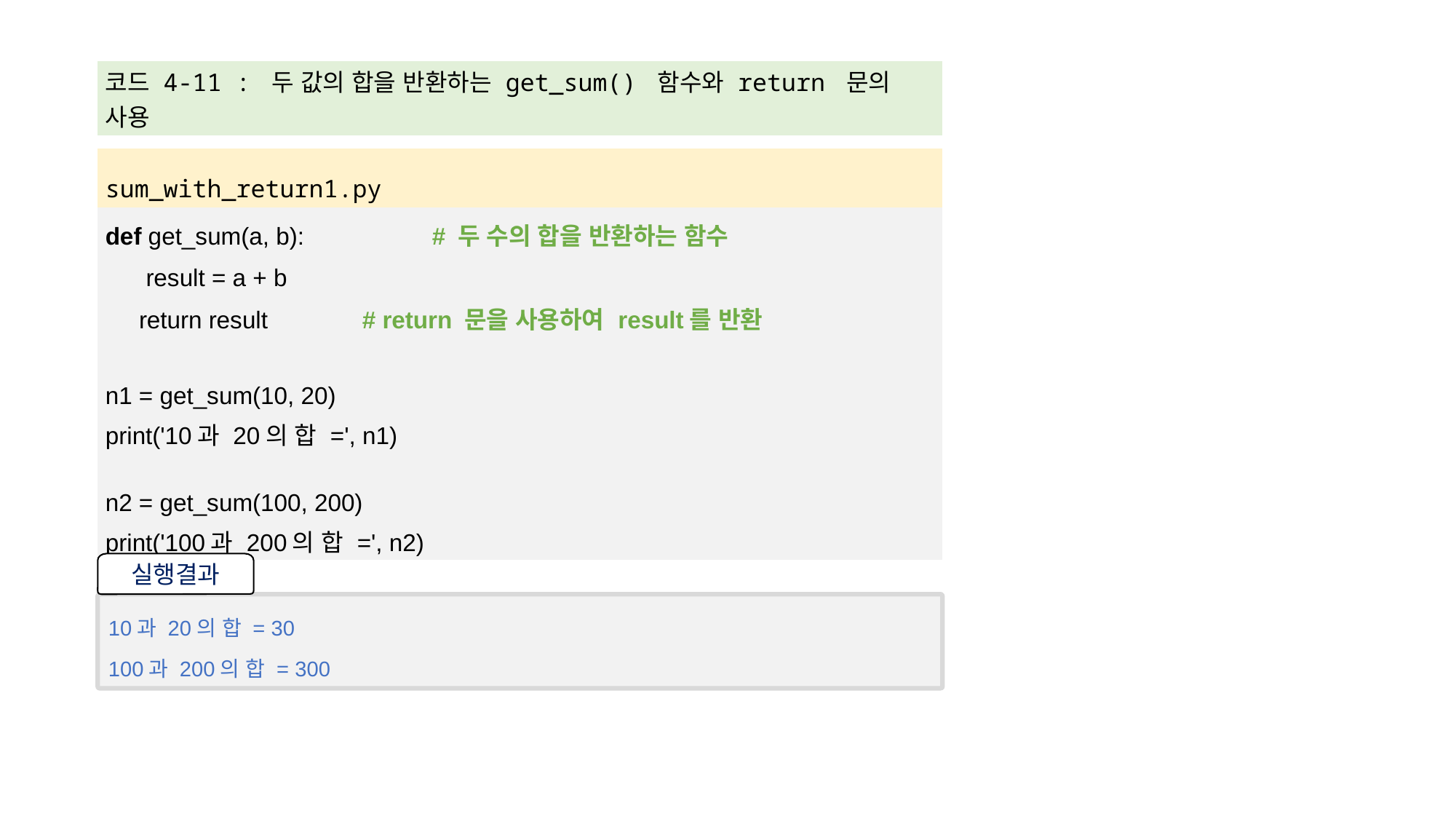

| 코드 4-11 : 두 값의 합을 반환하는 get\_sum() 함수와 return 문의 사용 |
| --- |
|  |
| sum\_with\_return1.py |
| def get\_sum(a, b): # 두 수의 합을 반환하는 함수 result = a + b return result # return 문을 사용하여 result를 반환 n1 = get\_sum(10, 20) print('10과 20의 합 =', n1) n2 = get\_sum(100, 200) print('100과 200의 합 =', n2) |
실행결과

10과 20의 합 = 30
100과 200의 합 = 300